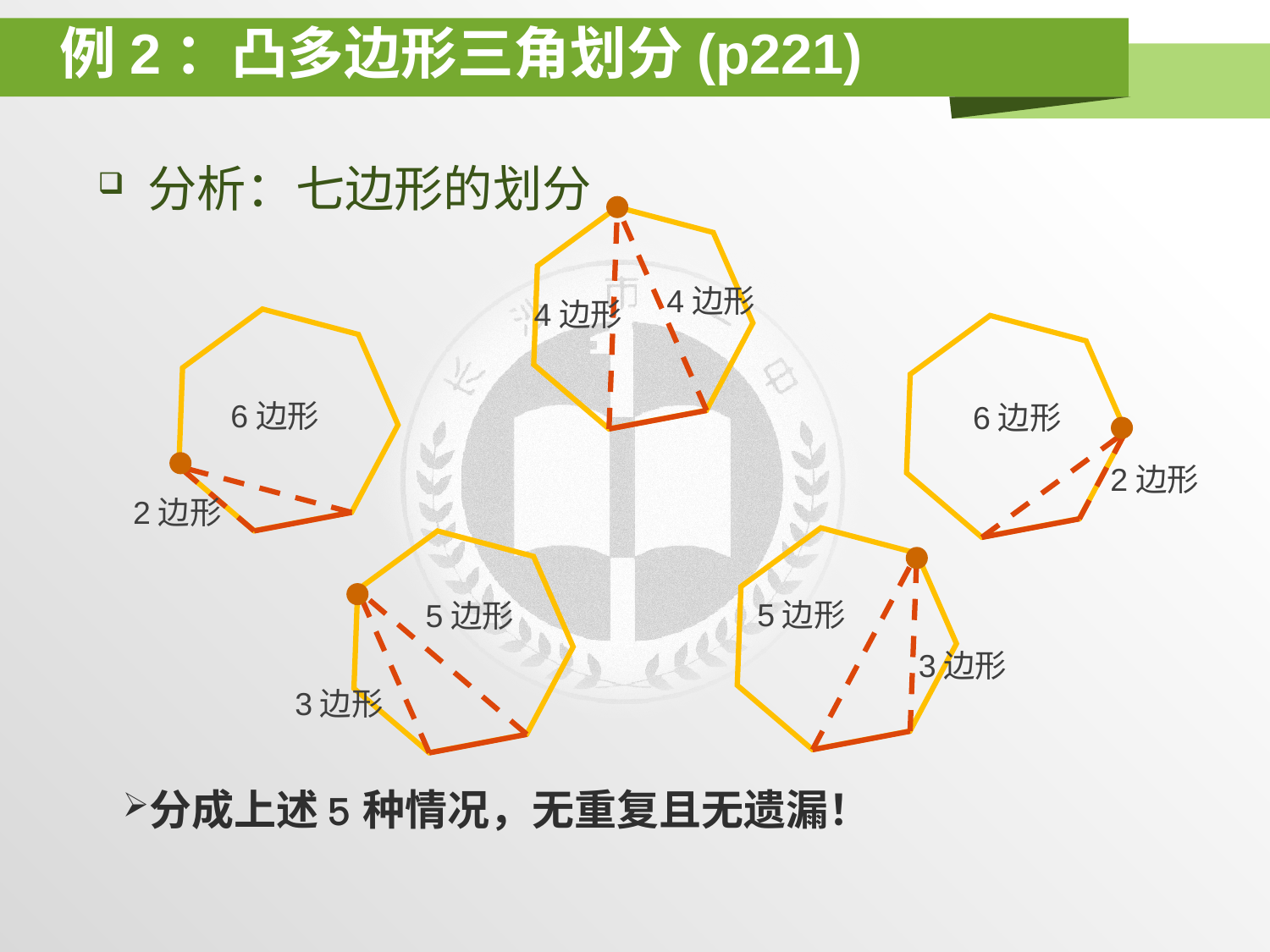

# 例2：凸多边形三角划分(p221)

分析：七边形的划分

分成上述5种情况，无重复且无遗漏！

4边形
4边形

6边形
6边形
2边形
2边形

5边形
5边形
3边形
3边形